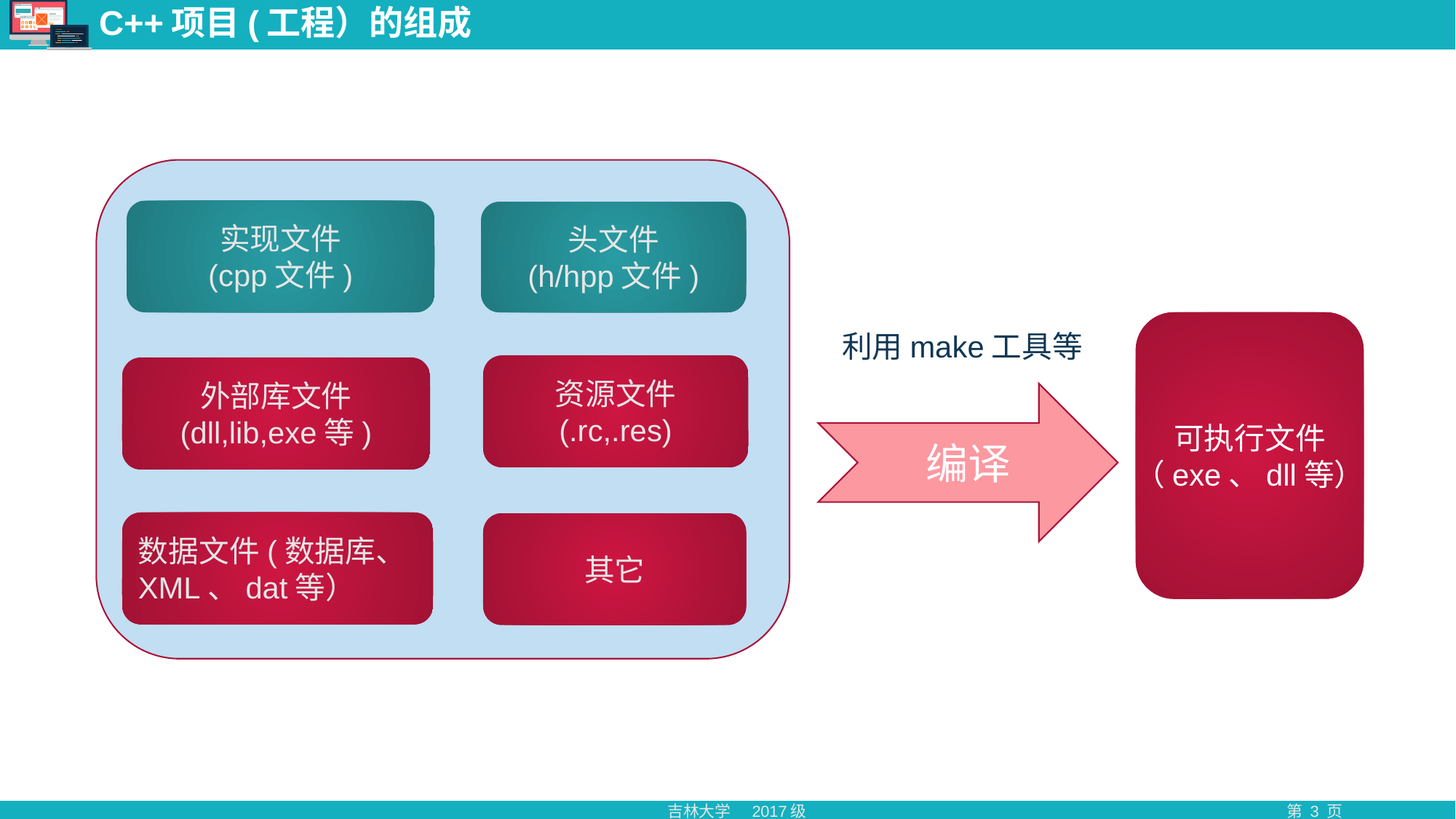

# C++项目(工程）的组成

实现文件
(cpp文件)
头文件
(h/hpp文件)
可执行文件
（exe、dll等）
利用make工具等
资源文件
(.rc,.res)
外部库文件
(dll,lib,exe等)
编译
数据文件(数据库、
XML、dat等）
其它